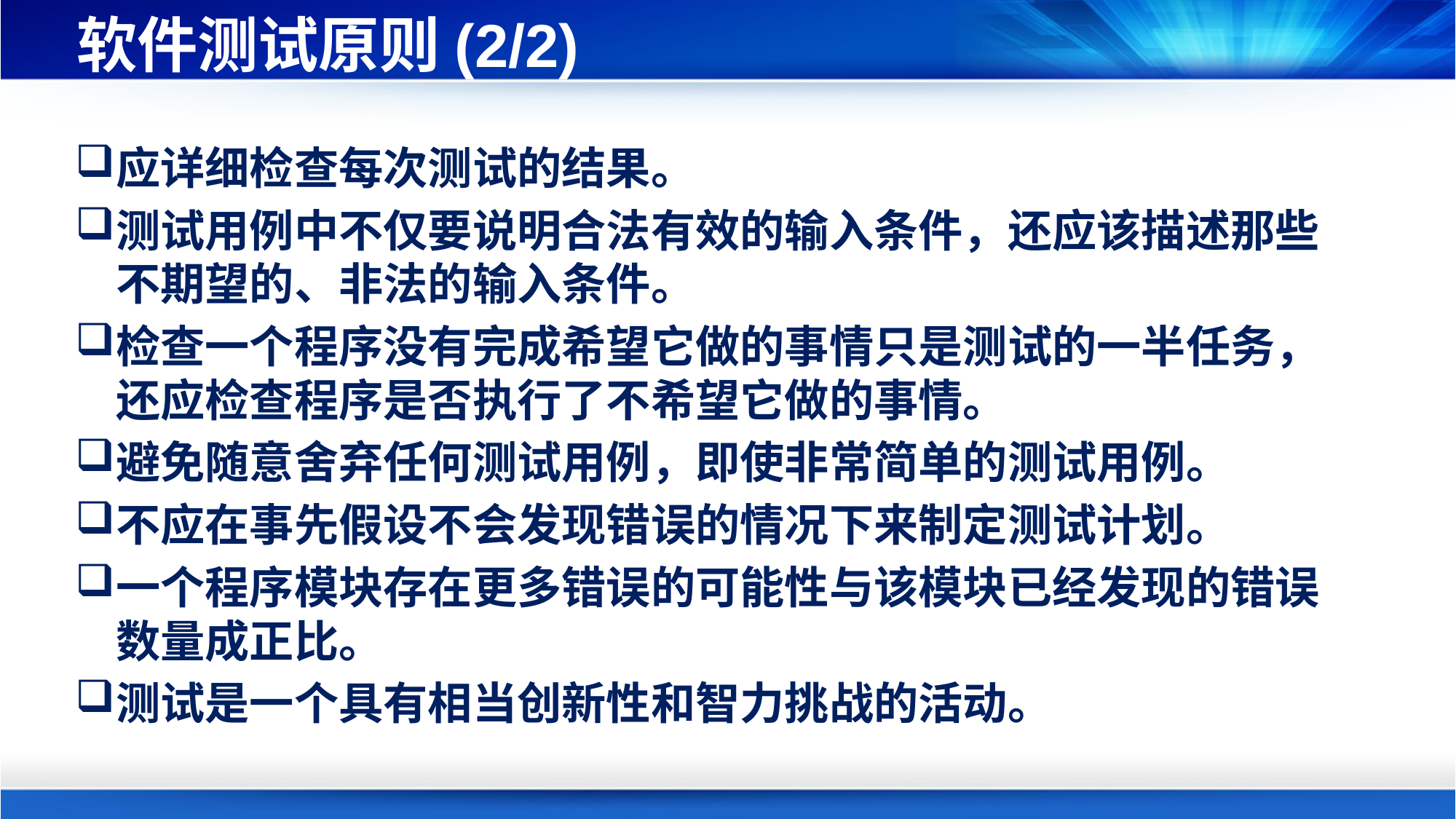

# 软件测试原则(2/2)
应详细检查每次测试的结果。
测试用例中不仅要说明合法有效的输入条件，还应该描述那些不期望的、非法的输入条件。
检查一个程序没有完成希望它做的事情只是测试的一半任务，还应检查程序是否执行了不希望它做的事情。
避免随意舍弃任何测试用例，即使非常简单的测试用例。
不应在事先假设不会发现错误的情况下来制定测试计划。
一个程序模块存在更多错误的可能性与该模块已经发现的错误数量成正比。
测试是一个具有相当创新性和智力挑战的活动。